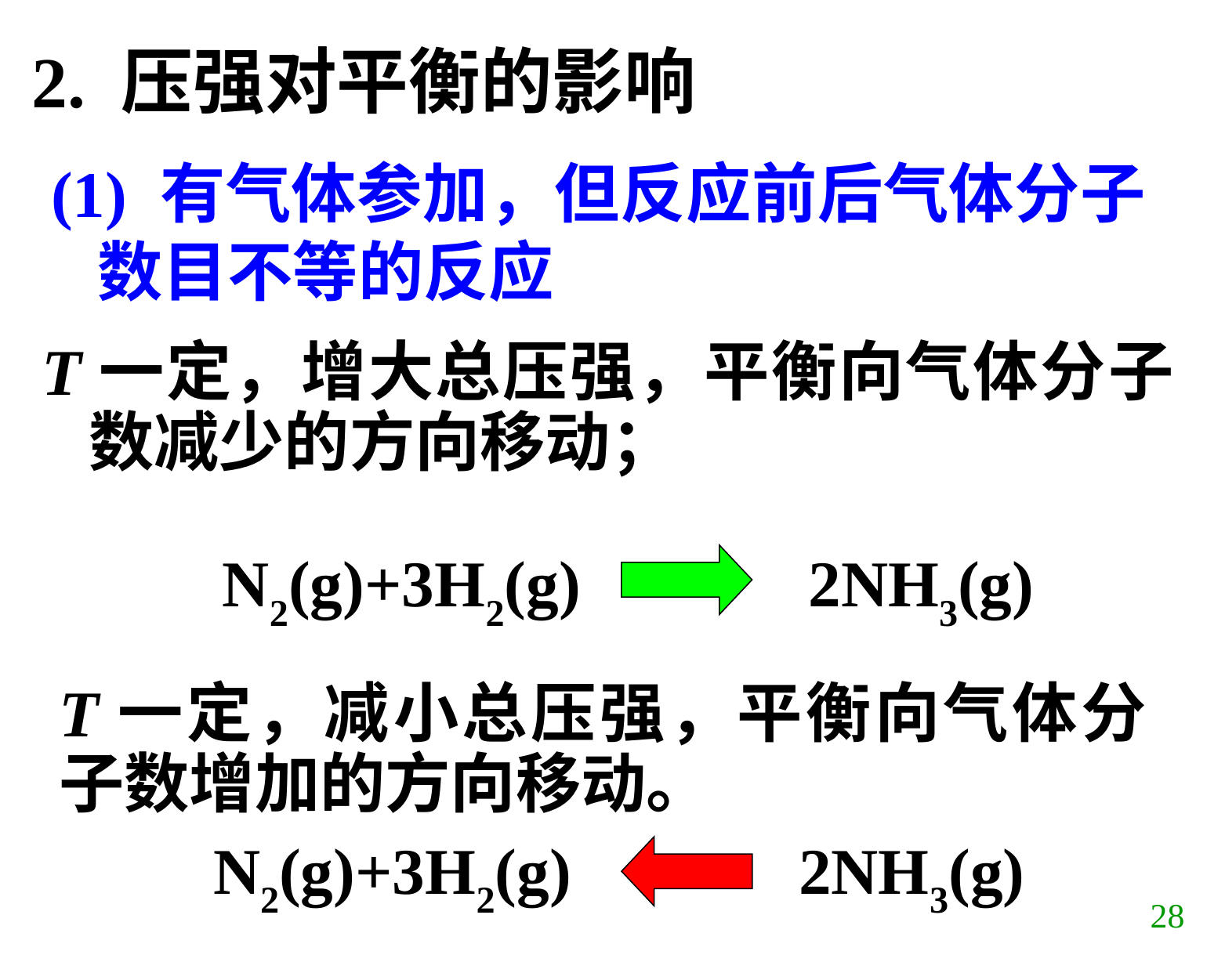

2. 压强对平衡的影响
(1) 有气体参加，但反应前后气体分子数目不等的反应
T一定，增大总压强，平衡向气体分子数减少的方向移动；
N2(g)+3H2(g)              2NH3(g)

T一定，减小总压强，平衡向气体分子数增加的方向移动。
N2(g)+3H2(g)              2NH3(g)

28